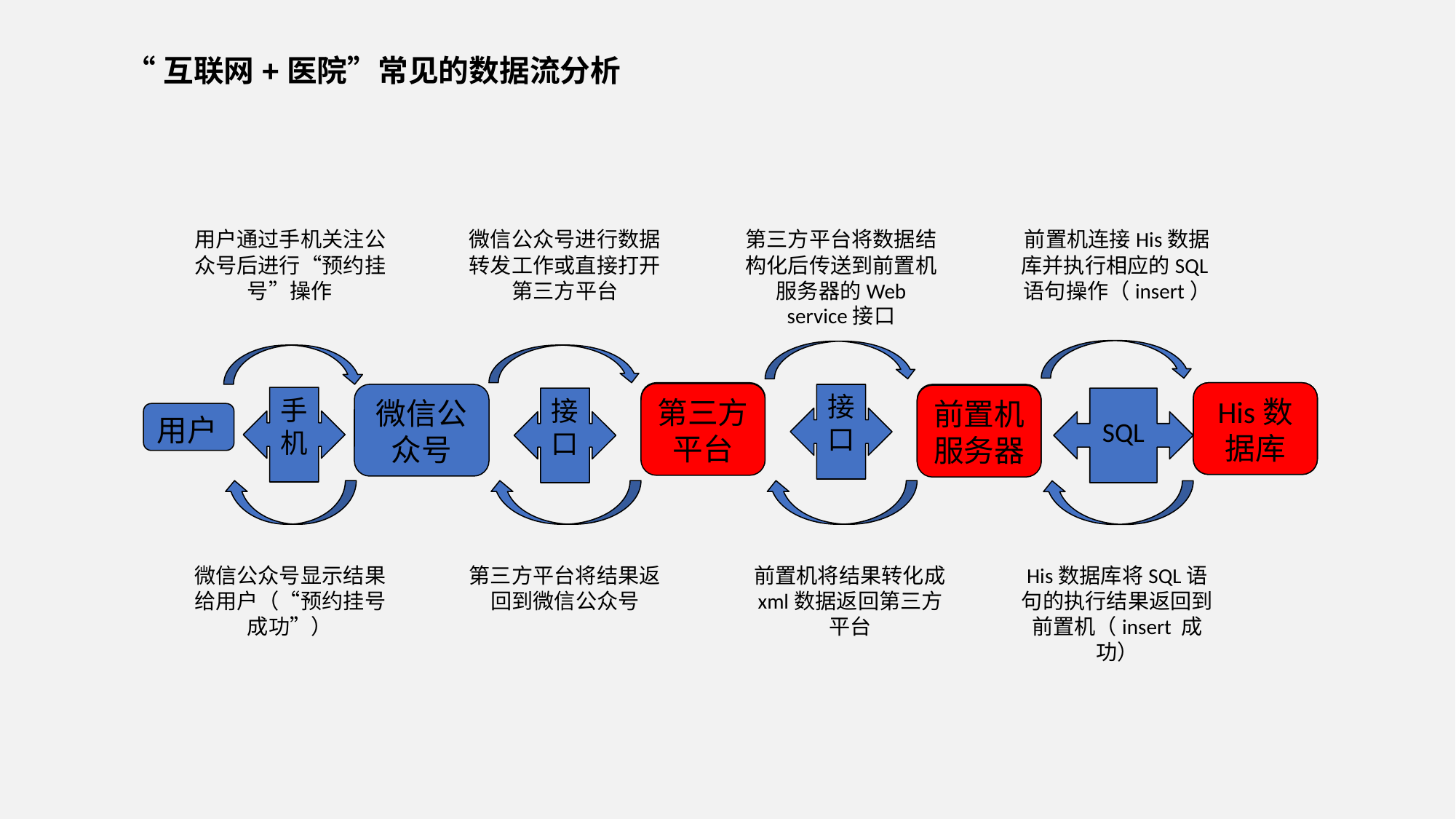

“互联网+医院”常见的数据流分析
用户通过手机关注公众号后进行“预约挂号”操作
微信公众号进行数据转发工作或直接打开第三方平台
第三方平台将数据结构化后传送到前置机服务器的Web service接口
前置机连接His数据库并执行相应的SQL语句操作（insert）

第三方平台
His数据库
His数据库
第三方平台
微信公众号
接口
前置机服务器
前置机服务器
手机
接口

SQL
用户

微信公众号显示结果给用户（“预约挂号成功”）
第三方平台将结果返回到微信公众号
前置机将结果转化成xml数据返回第三方平台
His数据库将SQL语句的执行结果返回到前置机（insert 成功）